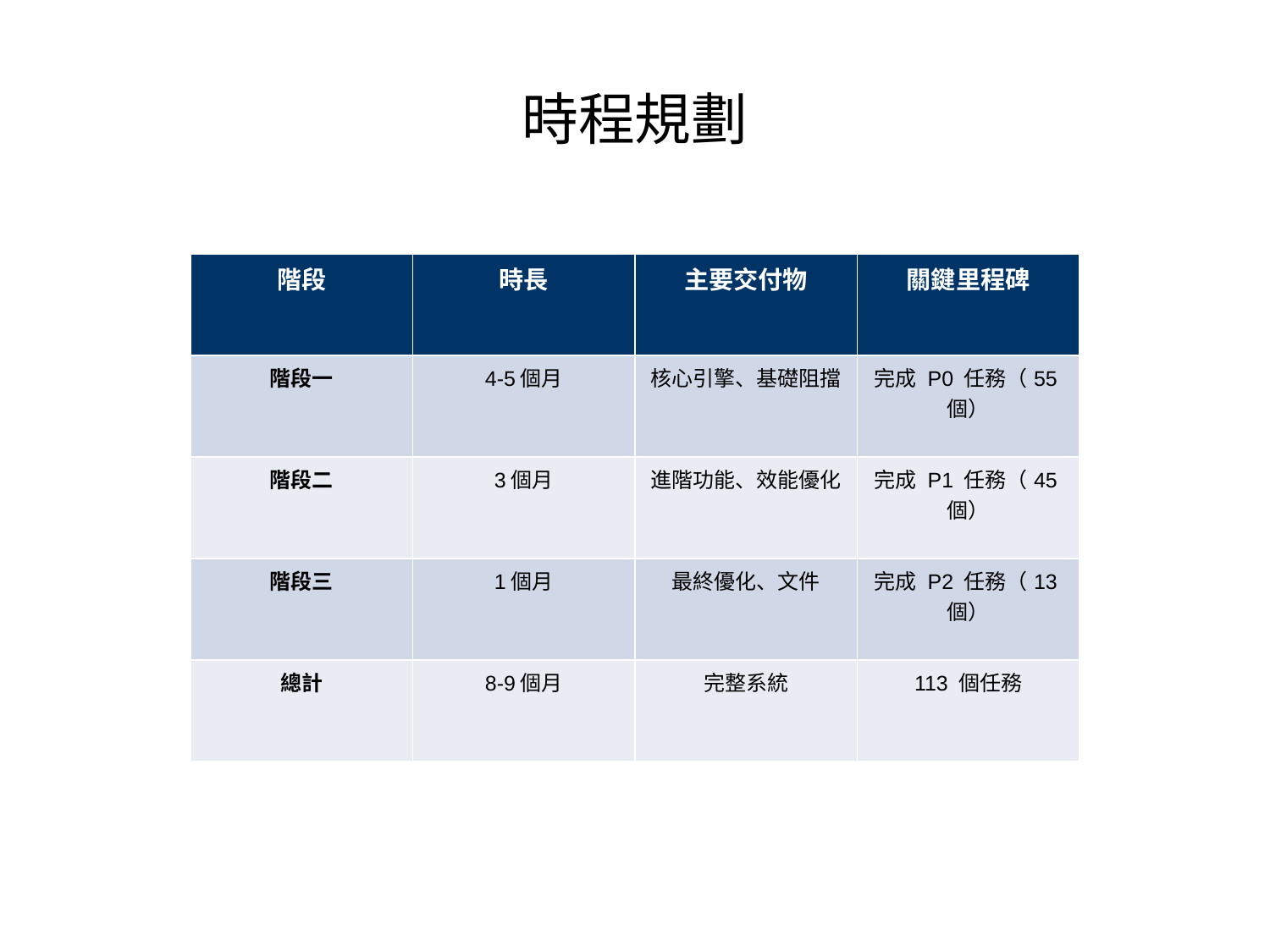

# 時程規劃
| 階段 | 時長 | 主要交付物 | 關鍵里程碑 |
| --- | --- | --- | --- |
| 階段一 | 4-5個月 | 核心引擎、基礎阻擋 | 完成 P0 任務（55個） |
| 階段二 | 3個月 | 進階功能、效能優化 | 完成 P1 任務（45個） |
| 階段三 | 1個月 | 最終優化、文件 | 完成 P2 任務（13個） |
| 總計 | 8-9個月 | 完整系統 | 113 個任務 |